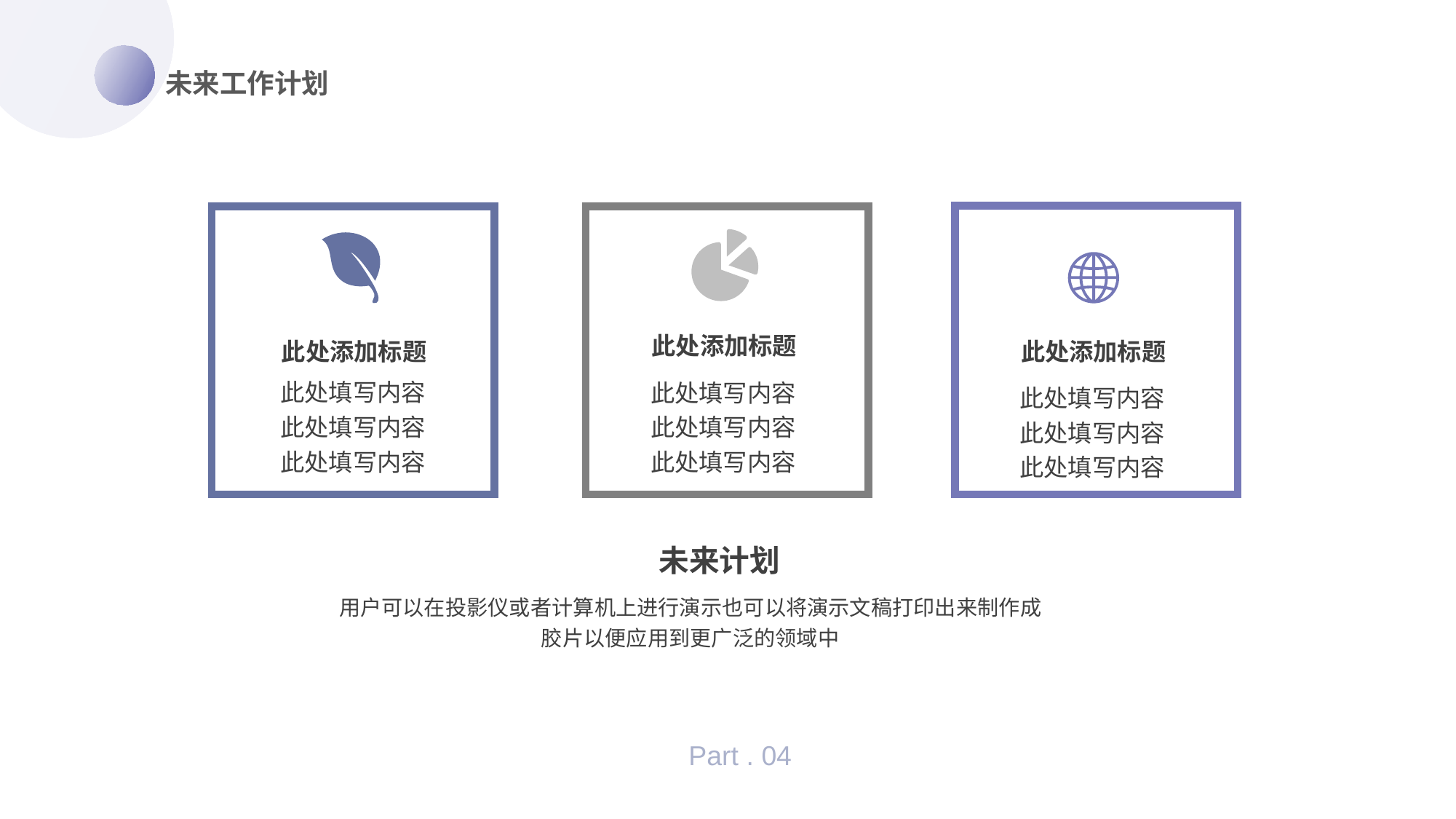

未来工作计划

此处添加标题
此处添加标题
此处添加标题
此处填写内容
此处填写内容
此处填写内容
此处填写内容
此处填写内容
此处填写内容
此处填写内容
此处填写内容
此处填写内容
未来计划
用户可以在投影仪或者计算机上进行演示也可以将演示文稿打印出来制作成胶片以便应用到更广泛的领域中
Part . 04